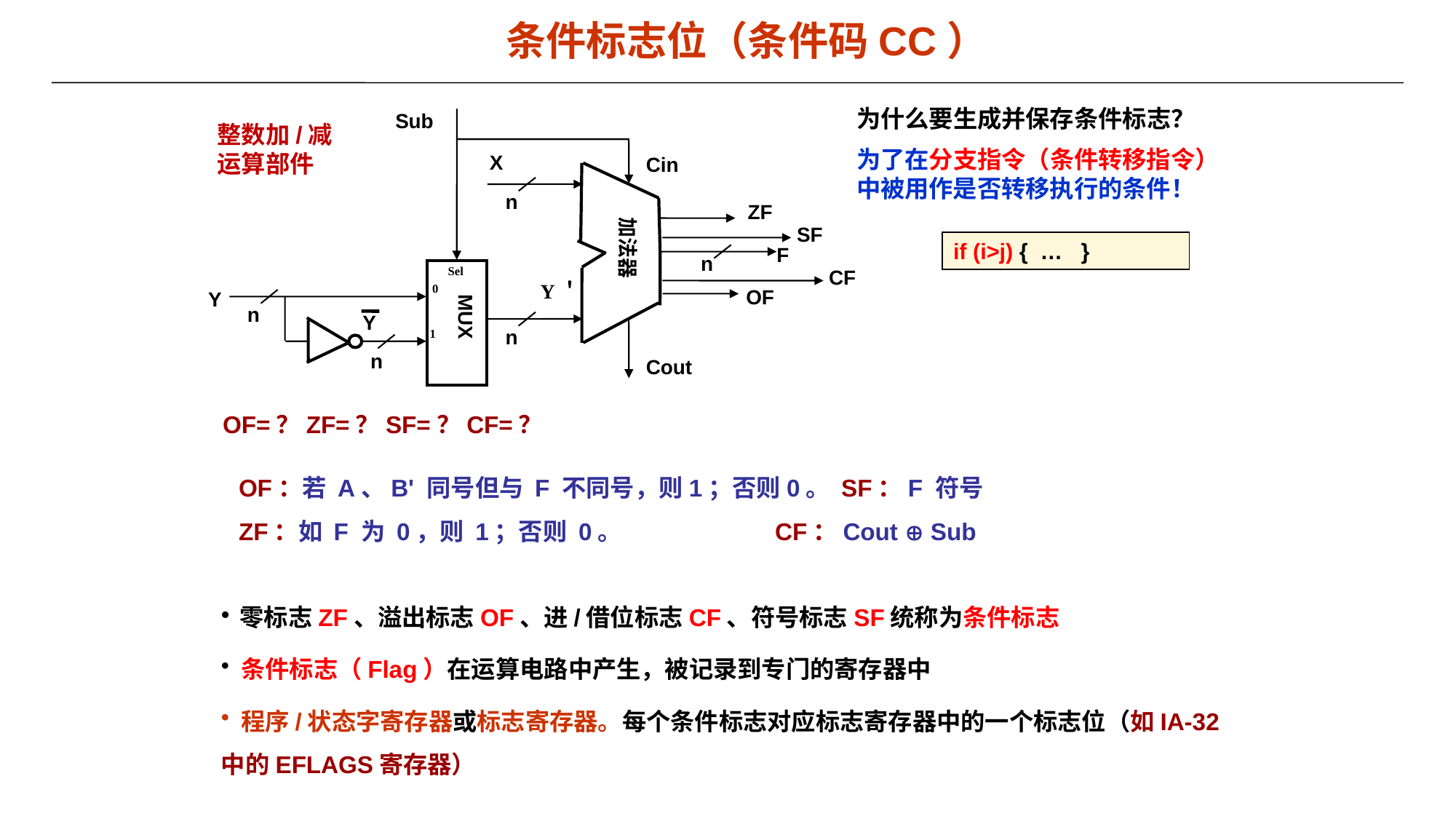

条件标志位（条件码CC）
为什么要生成并保存条件标志？
为了在分支指令（条件转移指令）中被用作是否转移执行的条件！
Sub

X
Cin

n
ZF

加法器

n

Sel

0
OF
Y

n

Y
MUX

n

1

n
Cout
整数加/减运算部件
F
SF

CF

Y＇
if (i>j) {  …   }
OF=？ZF=？SF=？CF=？
OF：若 A、B' 同号但与 F 不同号，则1；否则0。 SF：F 符号
ZF：如 F 为 0，则 1；否则 0。                           CF：Cout ⊕ Sub
 零标志ZF、溢出标志OF、进/借位标志CF、符号标志SF统称为条件标志
 条件标志（Flag）在运算电路中产生，被记录到专门的寄存器中
 程序/状态字寄存器或标志寄存器。每个条件标志对应标志寄存器中的一个标志位（如IA-32中的EFLAGS寄存器）